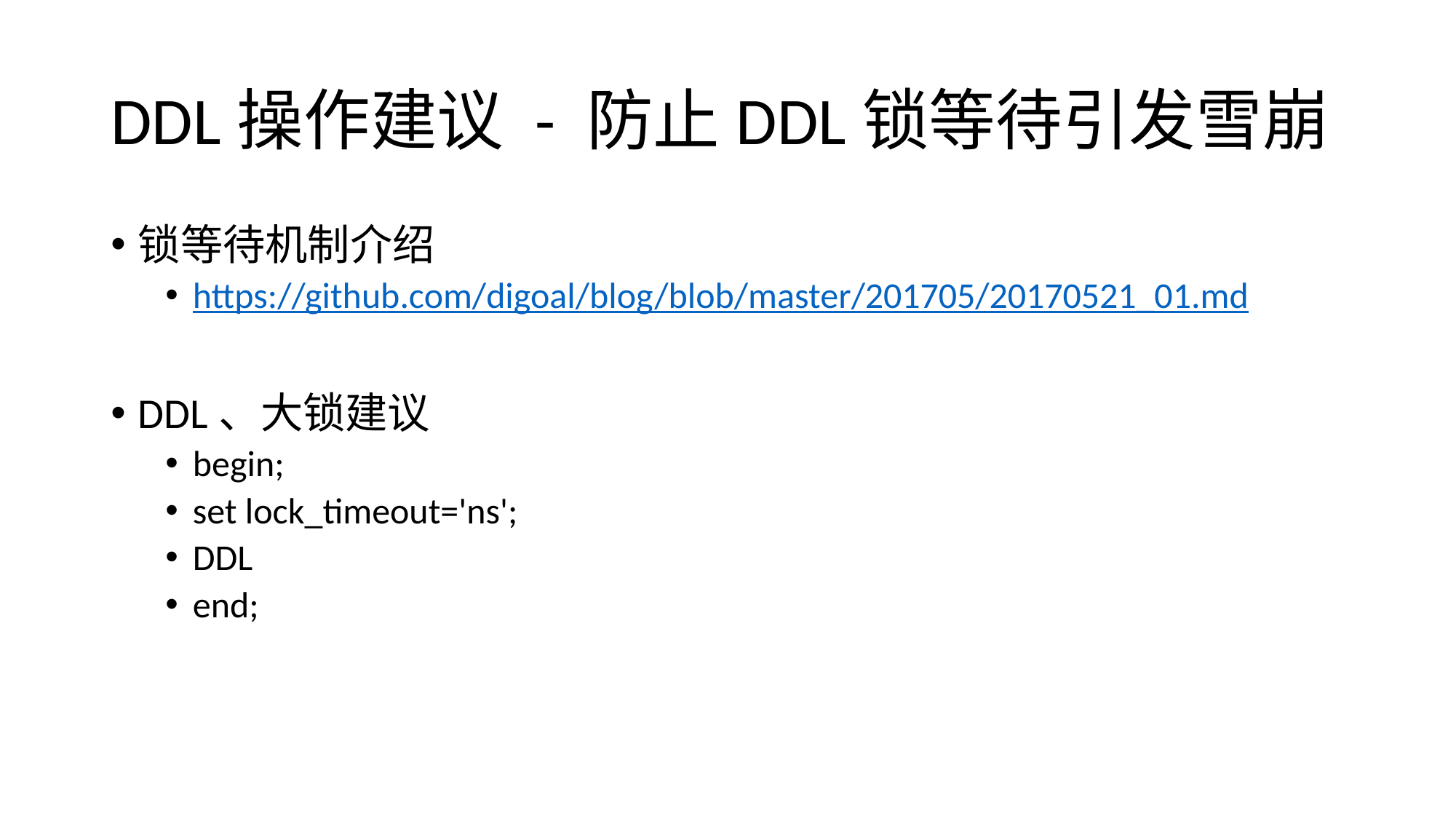

# DDL操作建议 - 防止DDL锁等待引发雪崩
锁等待机制介绍
https://github.com/digoal/blog/blob/master/201705/20170521_01.md

DDL、大锁建议
begin;
set lock_timeout='ns';
DDL
end;